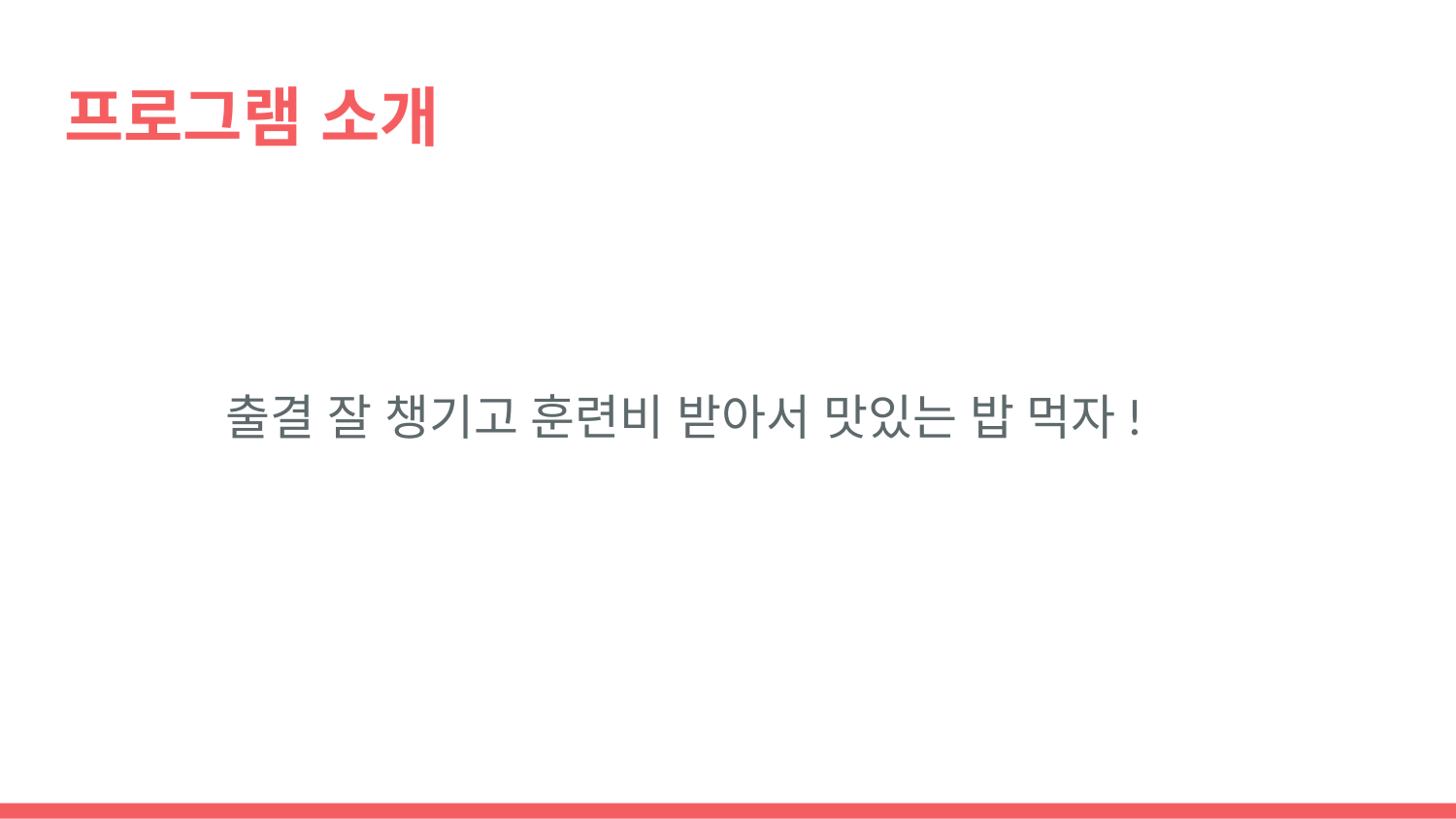

# 프로그램 소개
출결 잘 챙기고 훈련비 받아서 맛있는 밥 먹자!